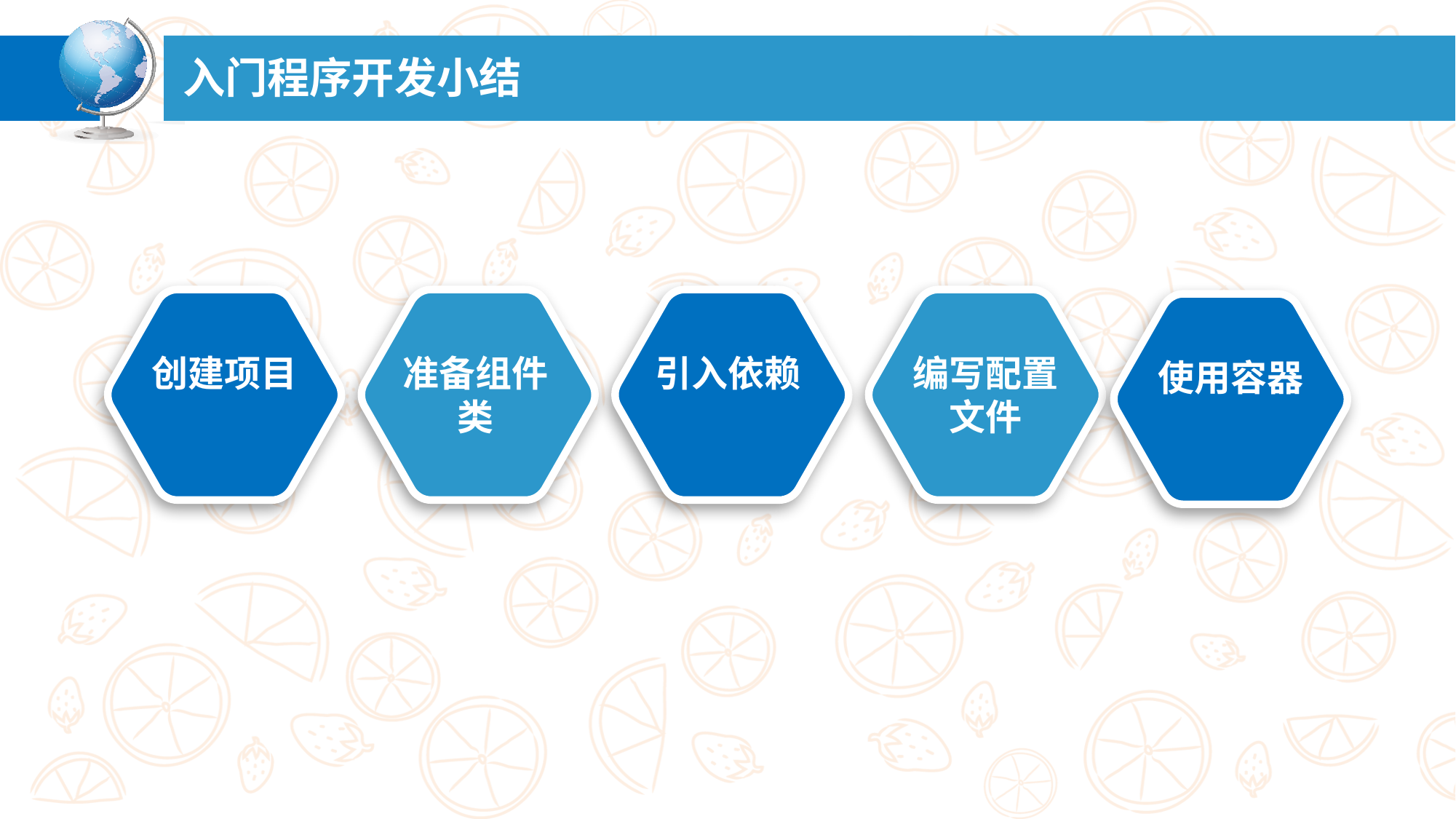

# 入门程序开发小结

创建项目
准备组件类
引入依赖
编写配置文件
使用容器